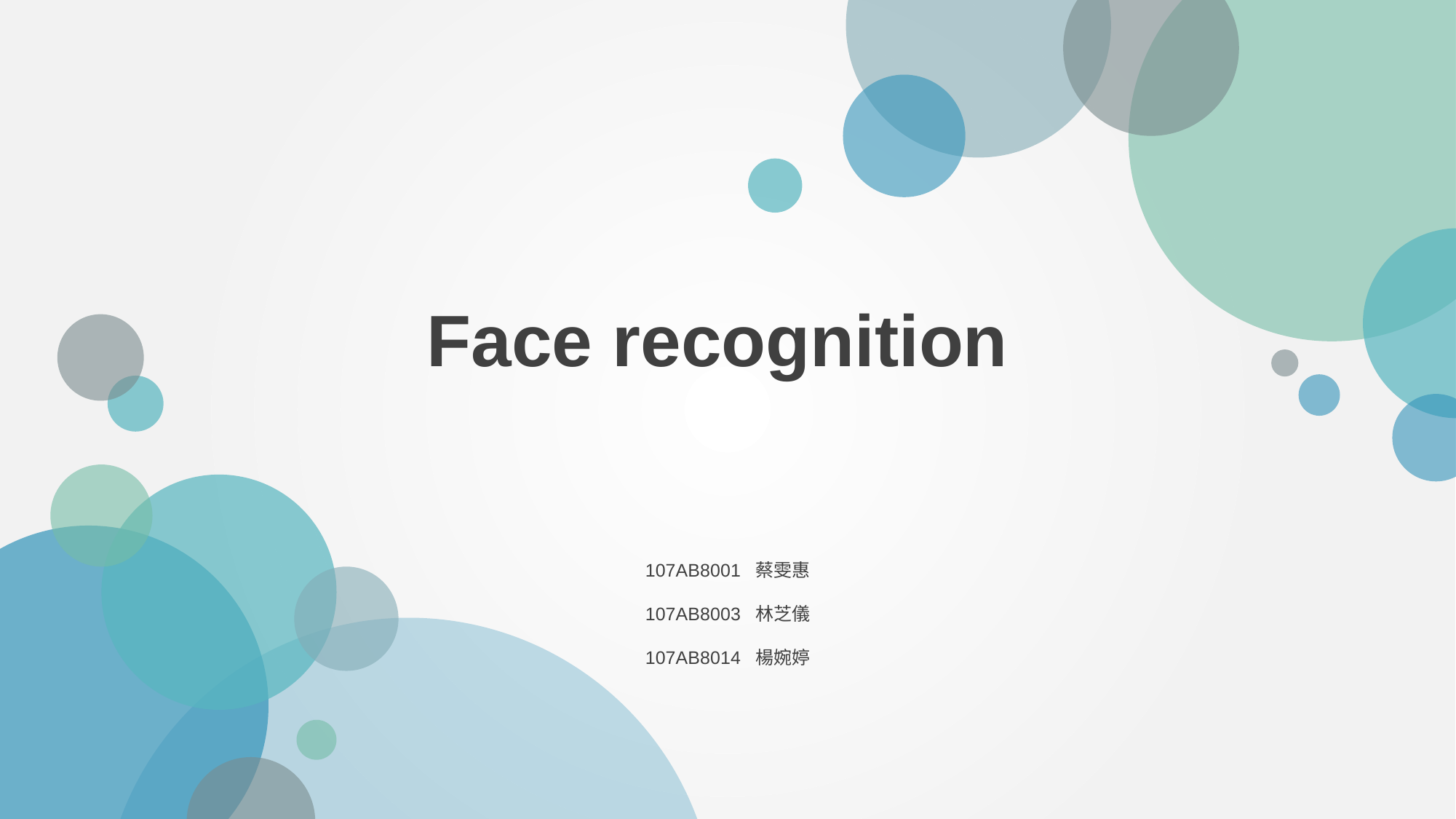

Face recognition
107AB8001  蔡雯惠
107AB8003  林芝儀
107AB8014  楊婉婷